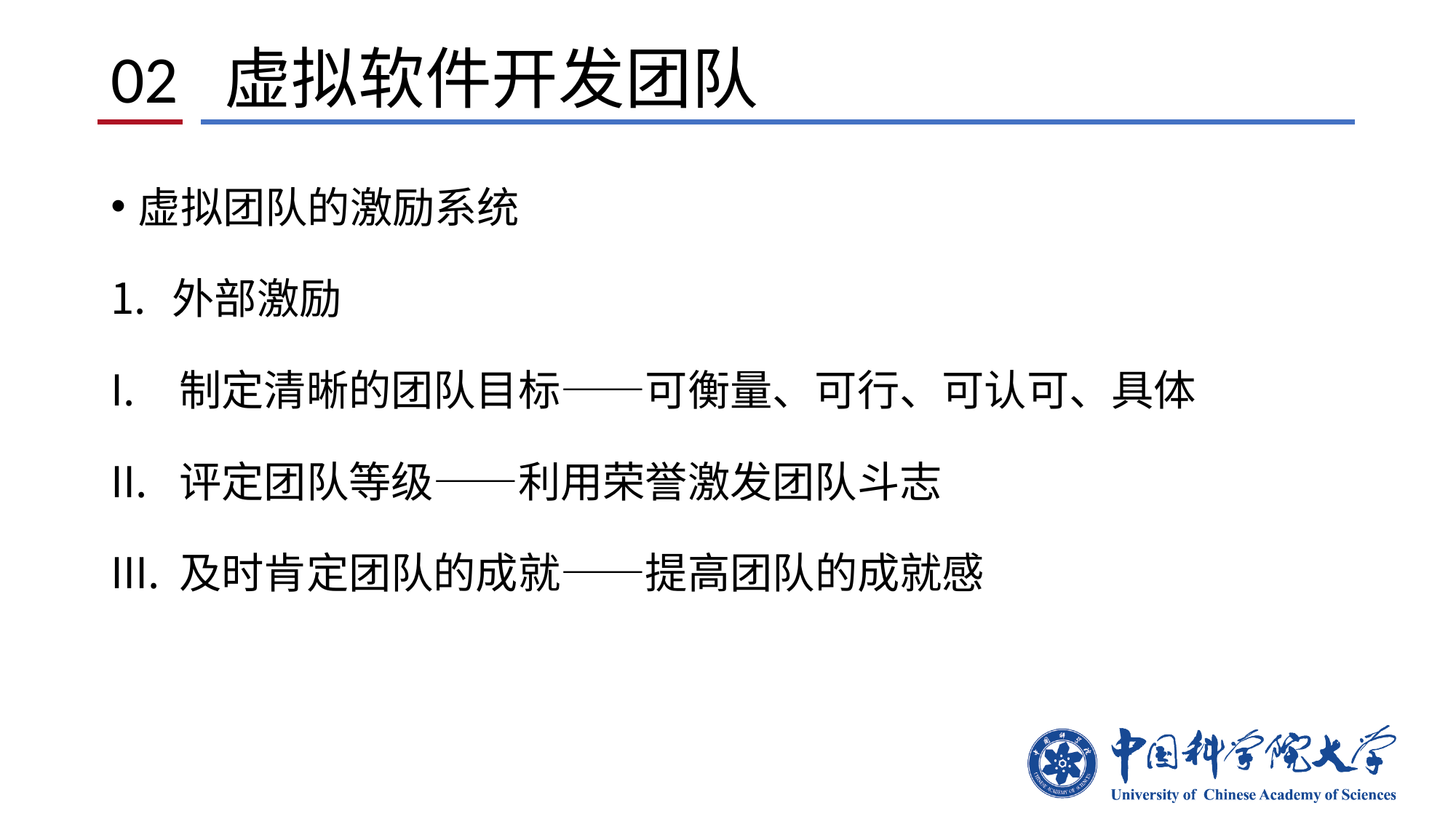

# 02  虚拟软件开发团队
虚拟团队的激励系统
外部激励
制定清晰的团队目标——可衡量、可行、可认可、具体
评定团队等级——利用荣誉激发团队斗志
及时肯定团队的成就——提高团队的成就感